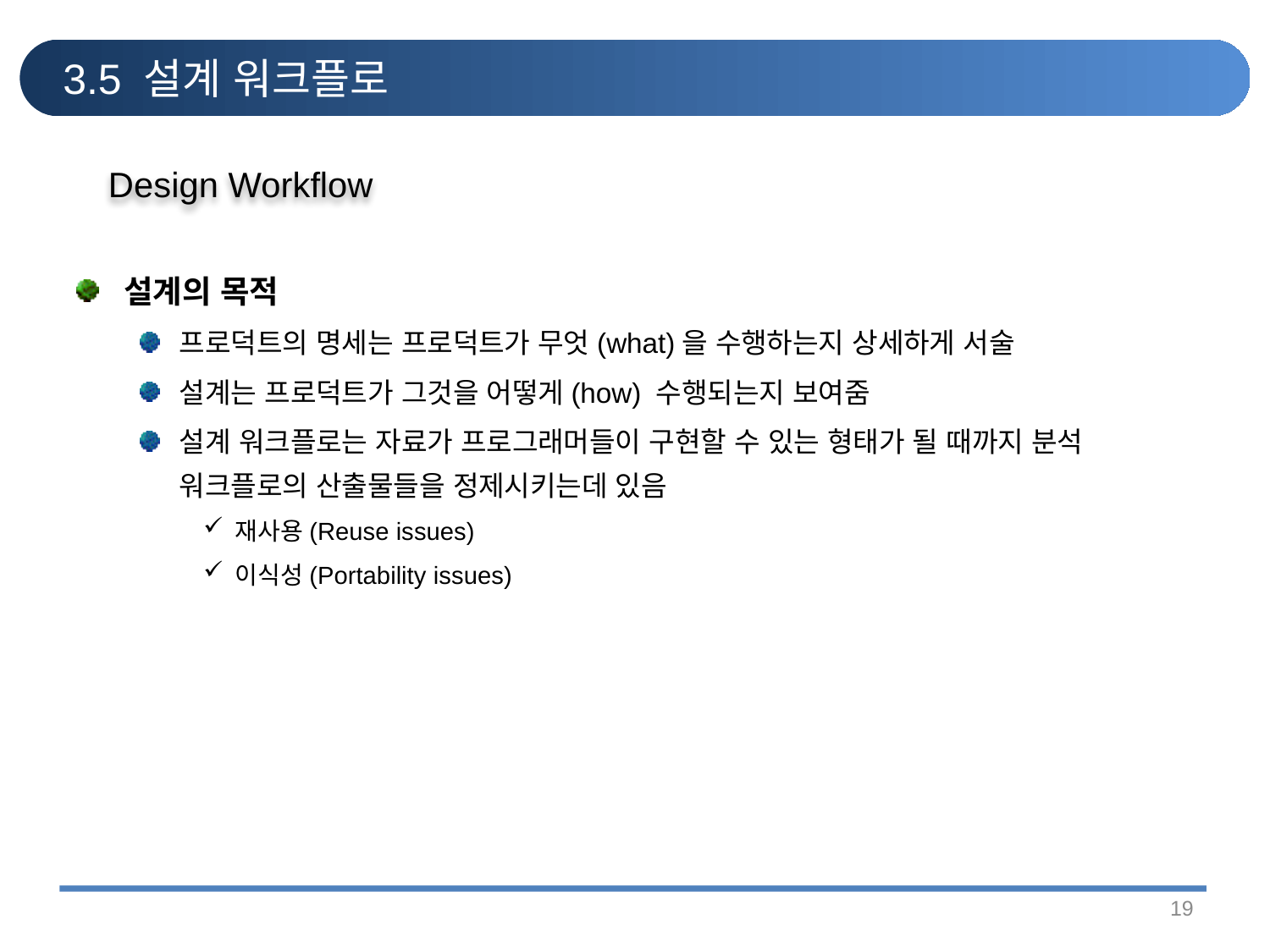

# 3.5 설계 워크플로
Design Workflow
설계의 목적
프로덕트의 명세는 프로덕트가 무엇(what)을 수행하는지 상세하게 서술
설계는 프로덕트가 그것을 어떻게(how) 수행되는지 보여줌
설계 워크플로는 자료가 프로그래머들이 구현할 수 있는 형태가 될 때까지 분석 워크플로의 산출물들을 정제시키는데 있음
재사용(Reuse issues)
이식성(Portability issues)
19